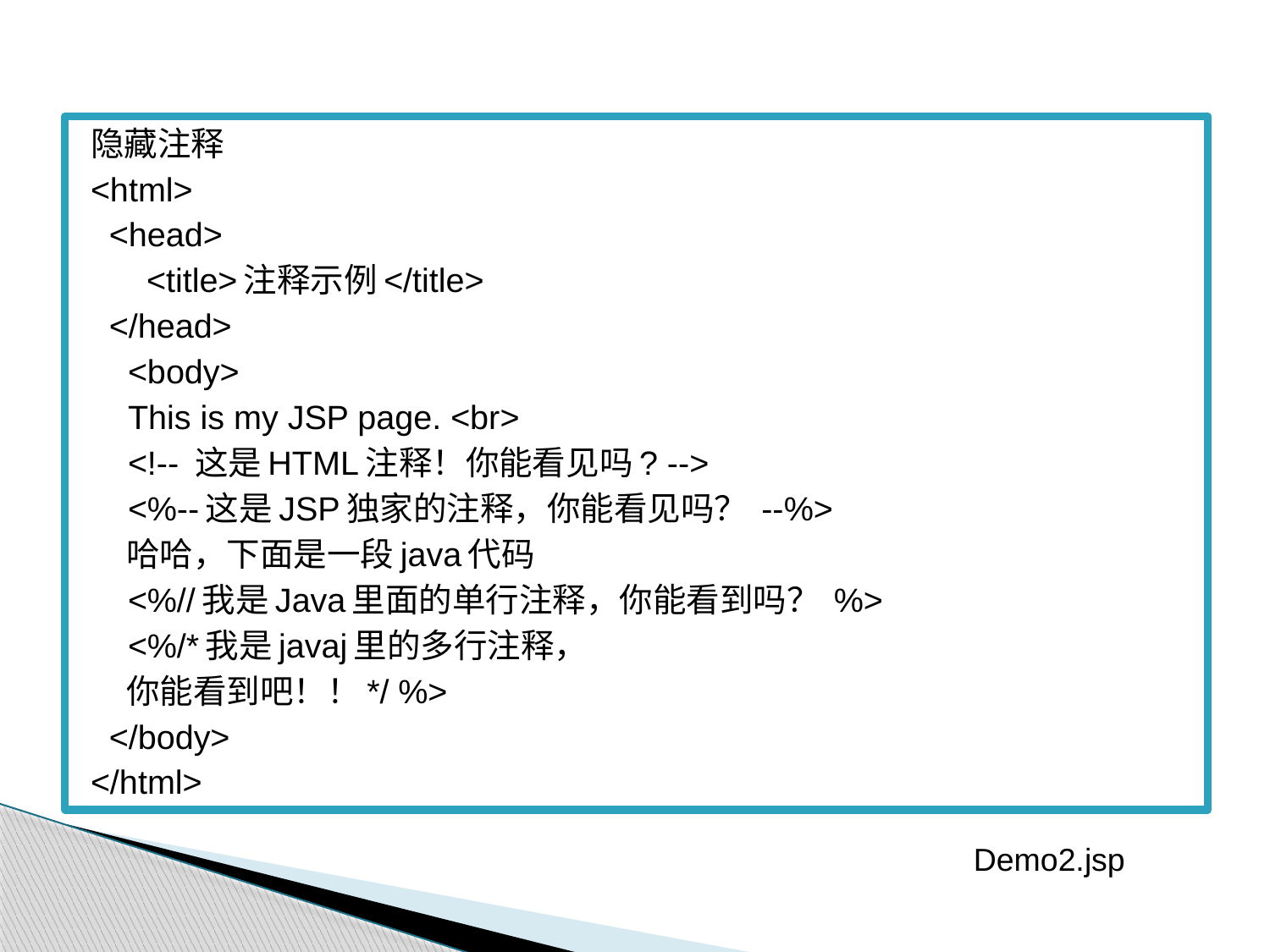

隐藏注释
<html>
  <head>
      <title>注释示例</title>
  </head>
    <body>
    This is my JSP page. <br>
    <!-- 这是HTML注释！你能看见吗? -->
    <%--这是JSP独家的注释，你能看见吗？ --%>
    哈哈，下面是一段java代码
    <%//我是Java里面的单行注释，你能看到吗？ %>
    <%/*我是javaj里的多行注释，
    你能看到吧！！*/ %>
  </body>
</html>
Demo2.jsp